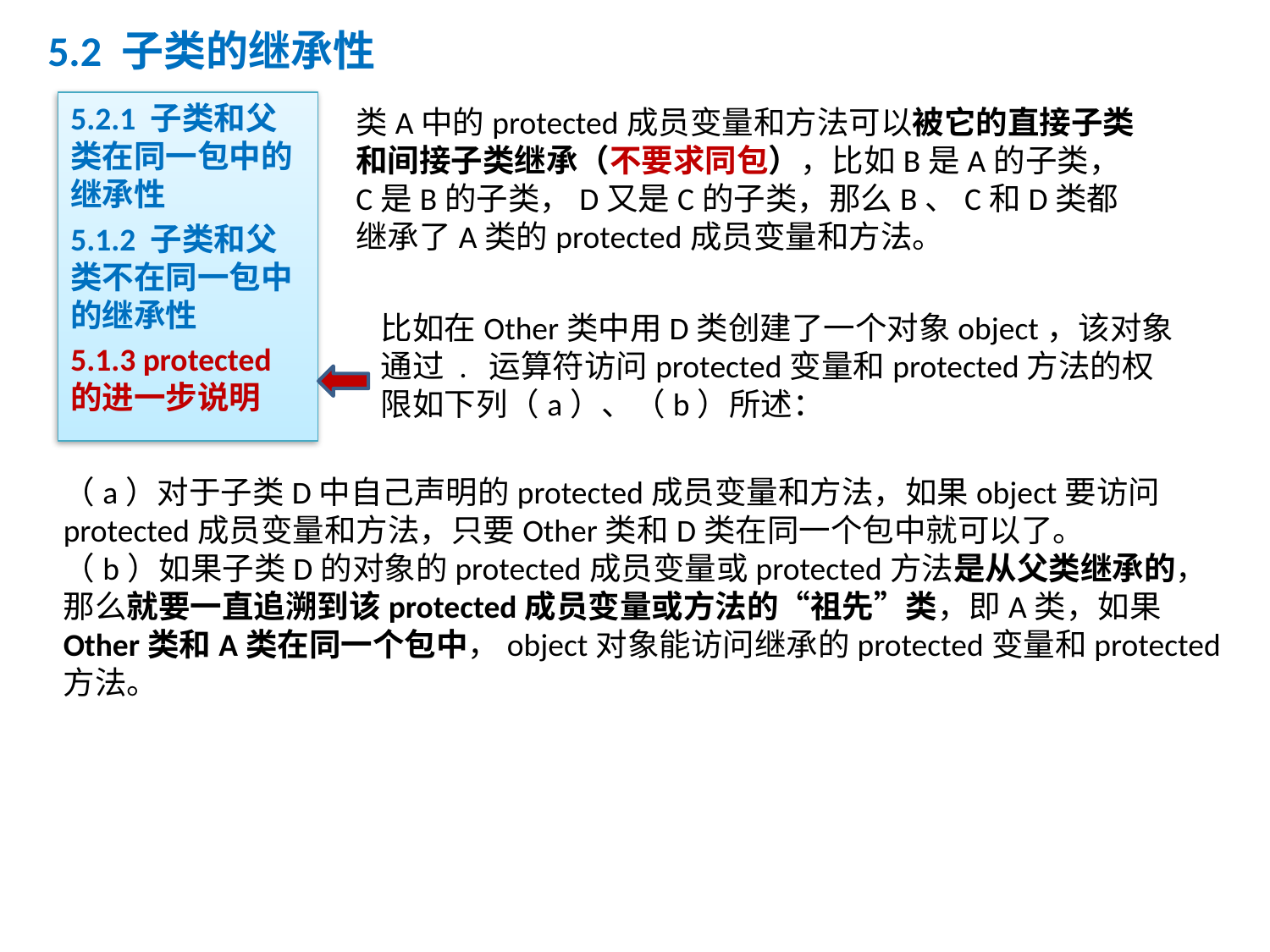

5.2.1 子类和父类在同一包中的继承性
5.1.2 子类和父类不在同一包中的继承性
5.1.3 protected的进一步说明
类A中的protected成员变量和方法可以被它的直接子类和间接子类继承（不要求同包），比如B是A的子类，C是B的子类，D又是C的子类，那么B、C和D类都继承了A类的protected成员变量和方法。
# 5.2 子类的继承性
比如在Other类中用D类创建了一个对象object，该对象通过 .  运算符访问protected变量和protected方法的权限如下列（a）、（b）所述：

（a）对于子类D中自己声明的protected成员变量和方法，如果object要访问protected成员变量和方法，只要Other类和D类在同一个包中就可以了。
（b）如果子类D的对象的protected成员变量或protected方法是从父类继承的，那么就要一直追溯到该protected成员变量或方法的“祖先”类，即A类，如果Other类和A类在同一个包中，object对象能访问继承的protected变量和protected方法。